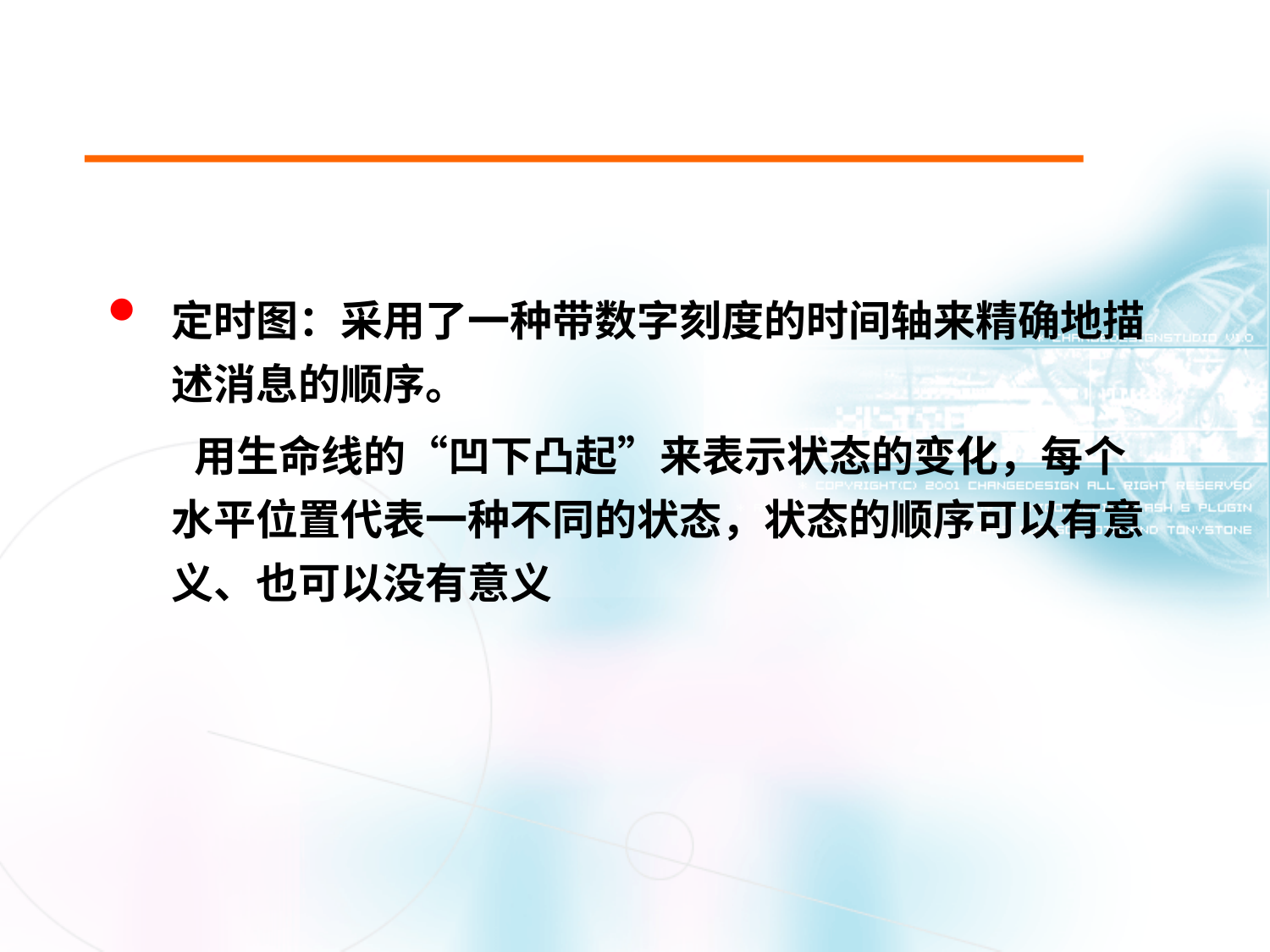

#
定时图：采用了一种带数字刻度的时间轴来精确地描述消息的顺序。
        用生命线的“凹下凸起”来表示状态的变化，每个水平位置代表一种不同的状态，状态的顺序可以有意义、也可以没有意义